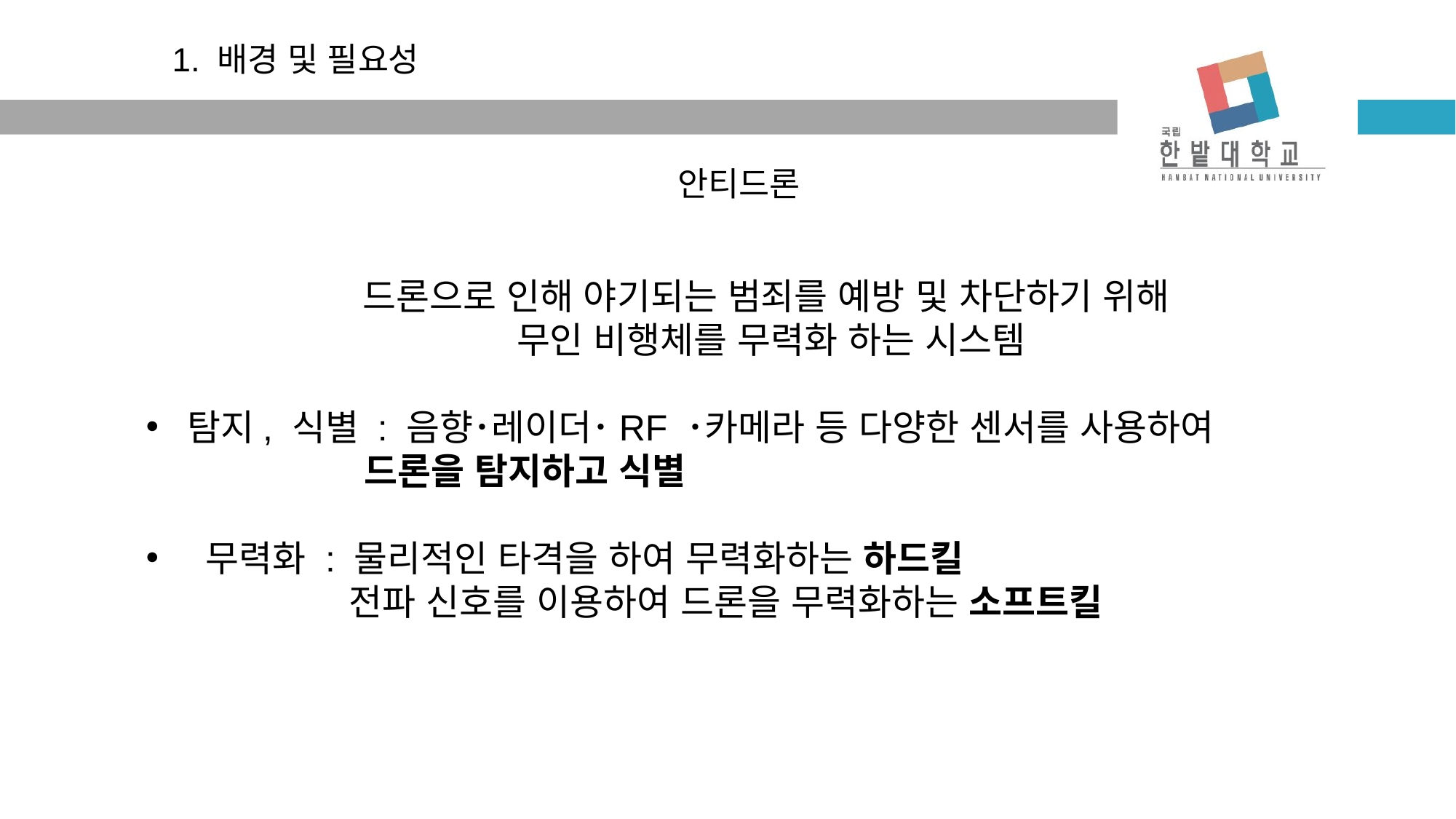

1. 배경 및 필요성
안티드론
 드론으로 인해 야기되는 범죄를 예방 및 차단하기 위해
 무인 비행체를 무력화 하는 시스템

탐지, 식별 : 음향･레이더･RF ･카메라 등 다양한 센서를 사용하여
		드론을 탐지하고 식별

 무력화 : 물리적인 타격을 하여 무력화하는 하드킬
   전파 신호를 이용하여 드론을 무력화하는 소프트킬